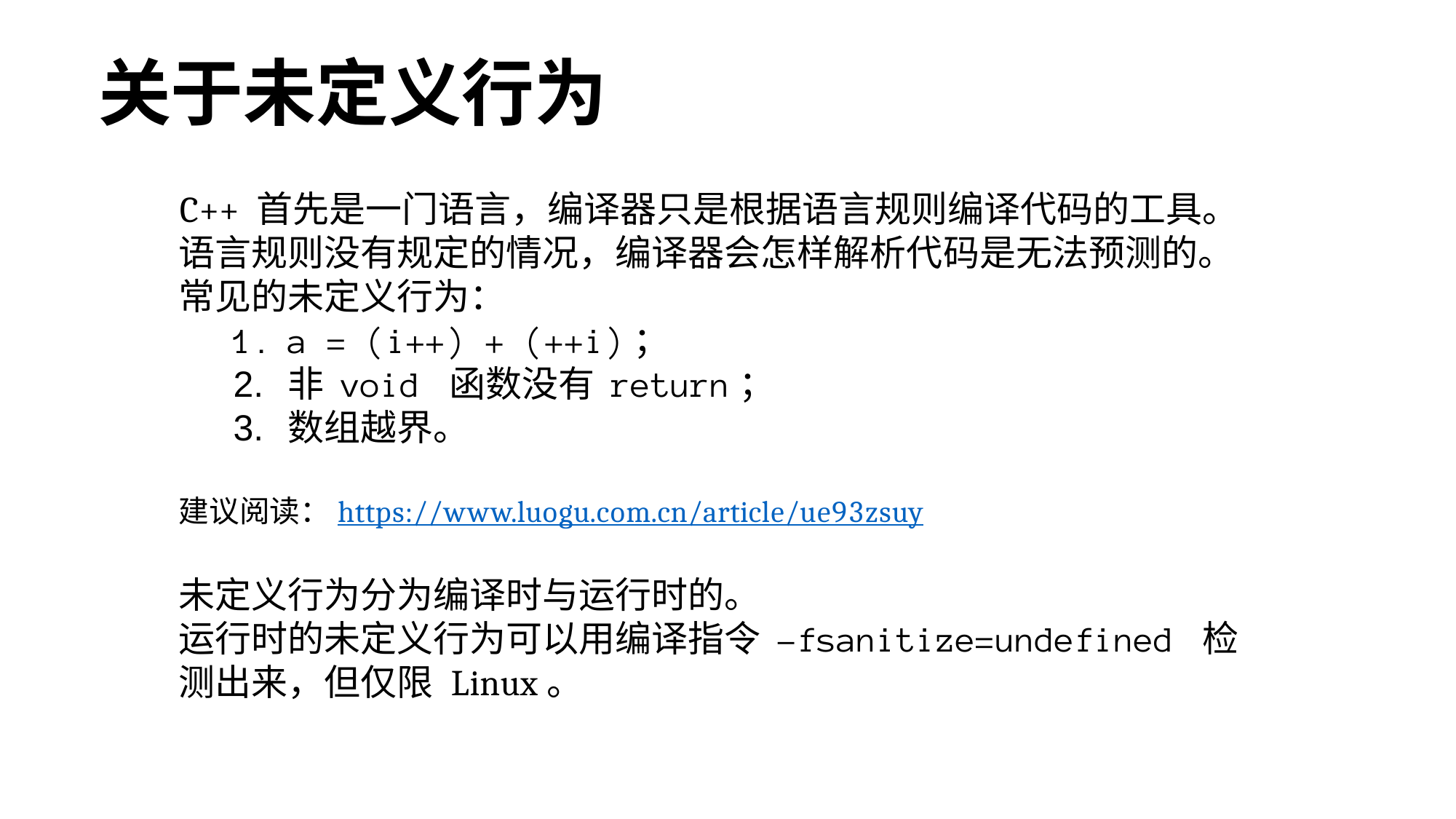

关于未定义行为
C++ 首先是一门语言，编译器只是根据语言规则编译代码的工具。
语言规则没有规定的情况，编译器会怎样解析代码是无法预测的。
常见的未定义行为：
a = (i++) + (++i)；
非 void 函数没有 return；
数组越界。

建议阅读：https://www.luogu.com.cn/article/ue93zsuy

未定义行为分为编译时与运行时的。
运行时的未定义行为可以用编译指令 -fsanitize=undefined 检测出来，但仅限 Linux。